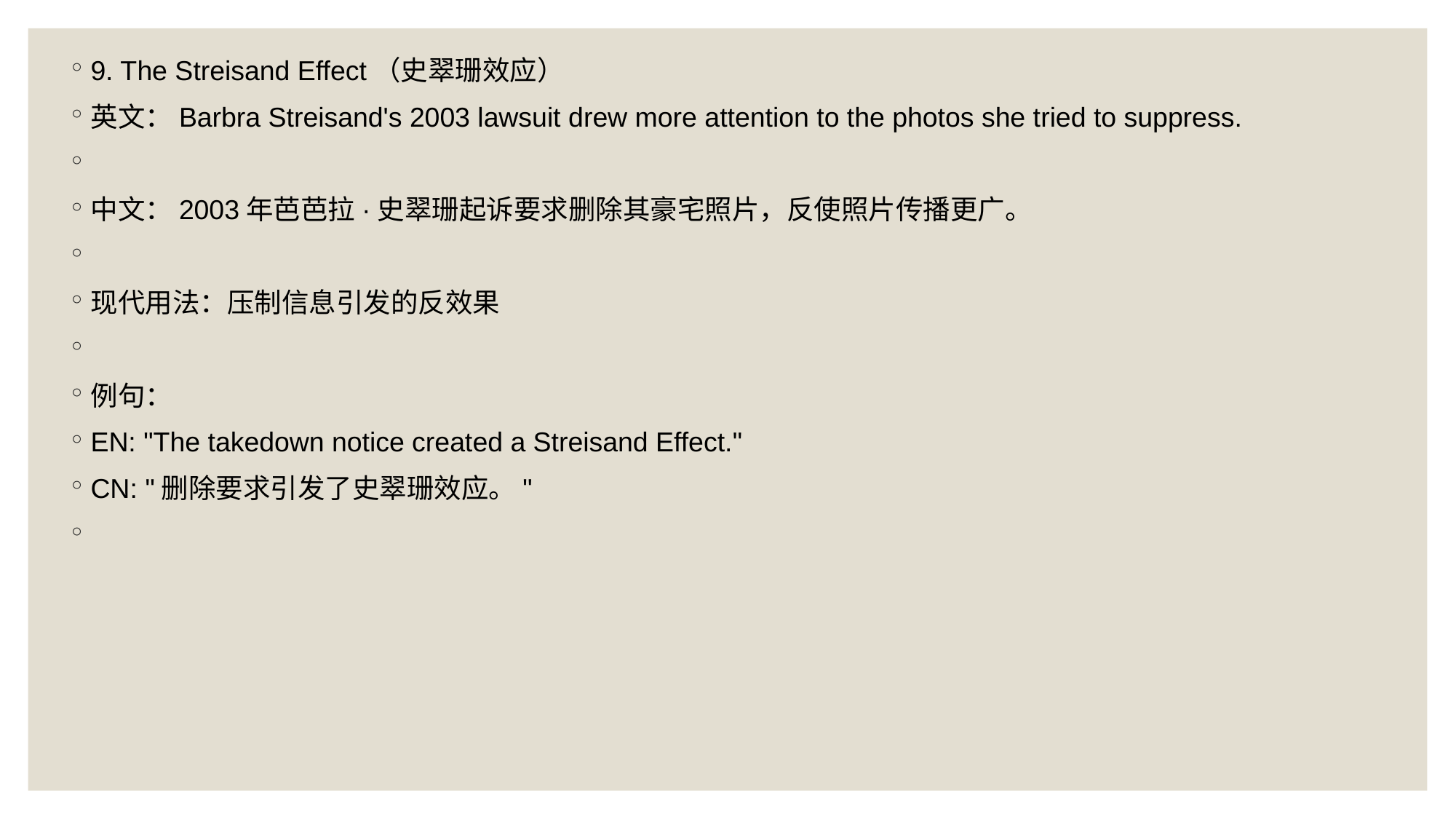

9. The Streisand Effect（史翠珊效应）
英文：Barbra Streisand's 2003 lawsuit drew more attention to the photos she tried to suppress.

中文：2003年芭芭拉·史翠珊起诉要求删除其豪宅照片，反使照片传播更广。

现代用法：压制信息引发的反效果

例句：
EN: "The takedown notice created a Streisand Effect."
CN: "删除要求引发了史翠珊效应。"

#